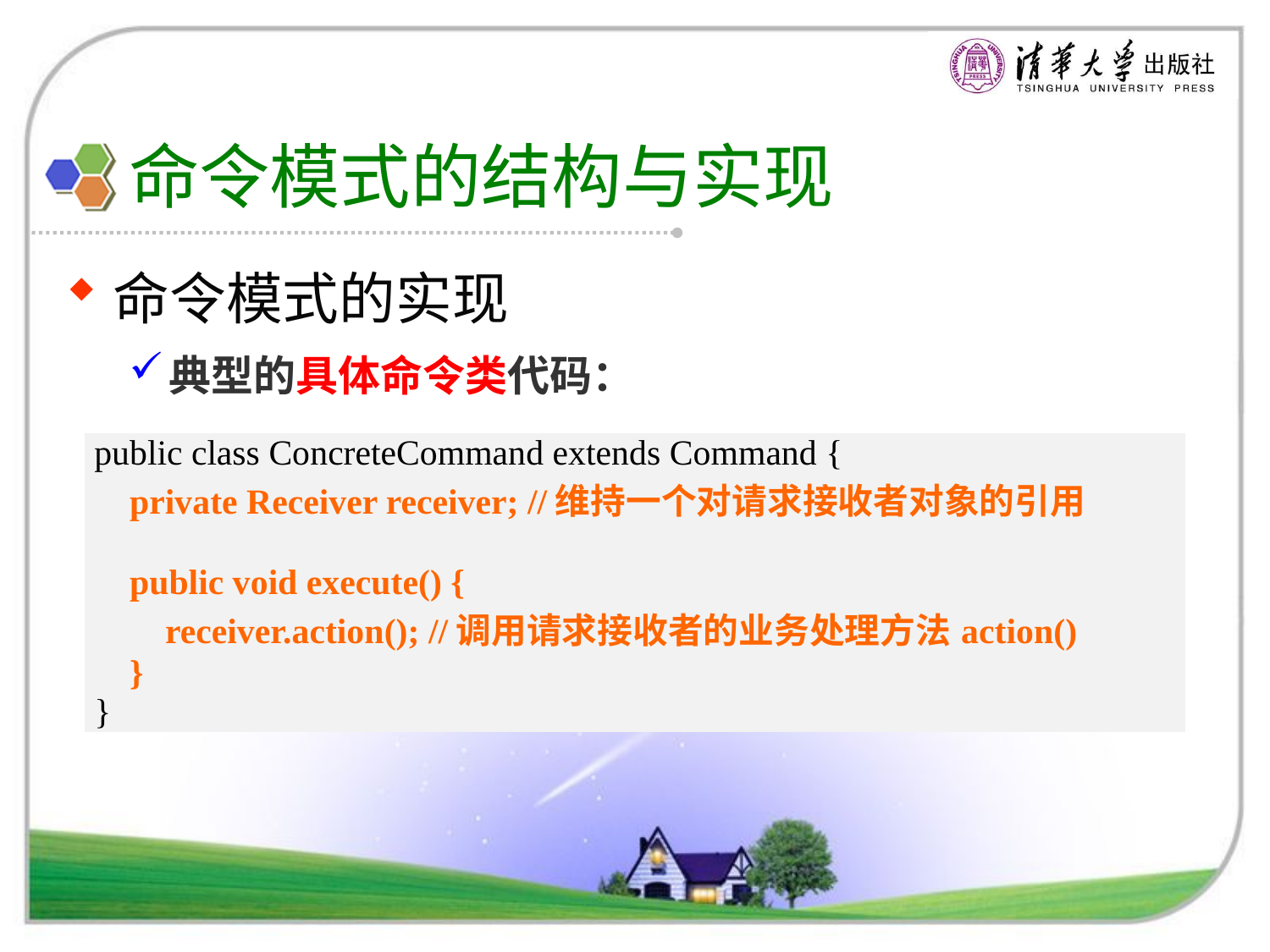

# 命令模式的结构与实现
命令模式的实现
典型的具体命令类代码：
| public class ConcreteCommand extends Command { private Receiver receiver; //维持一个对请求接收者对象的引用 public void execute() { receiver.action(); //调用请求接收者的业务处理方法action() } } |
| --- |